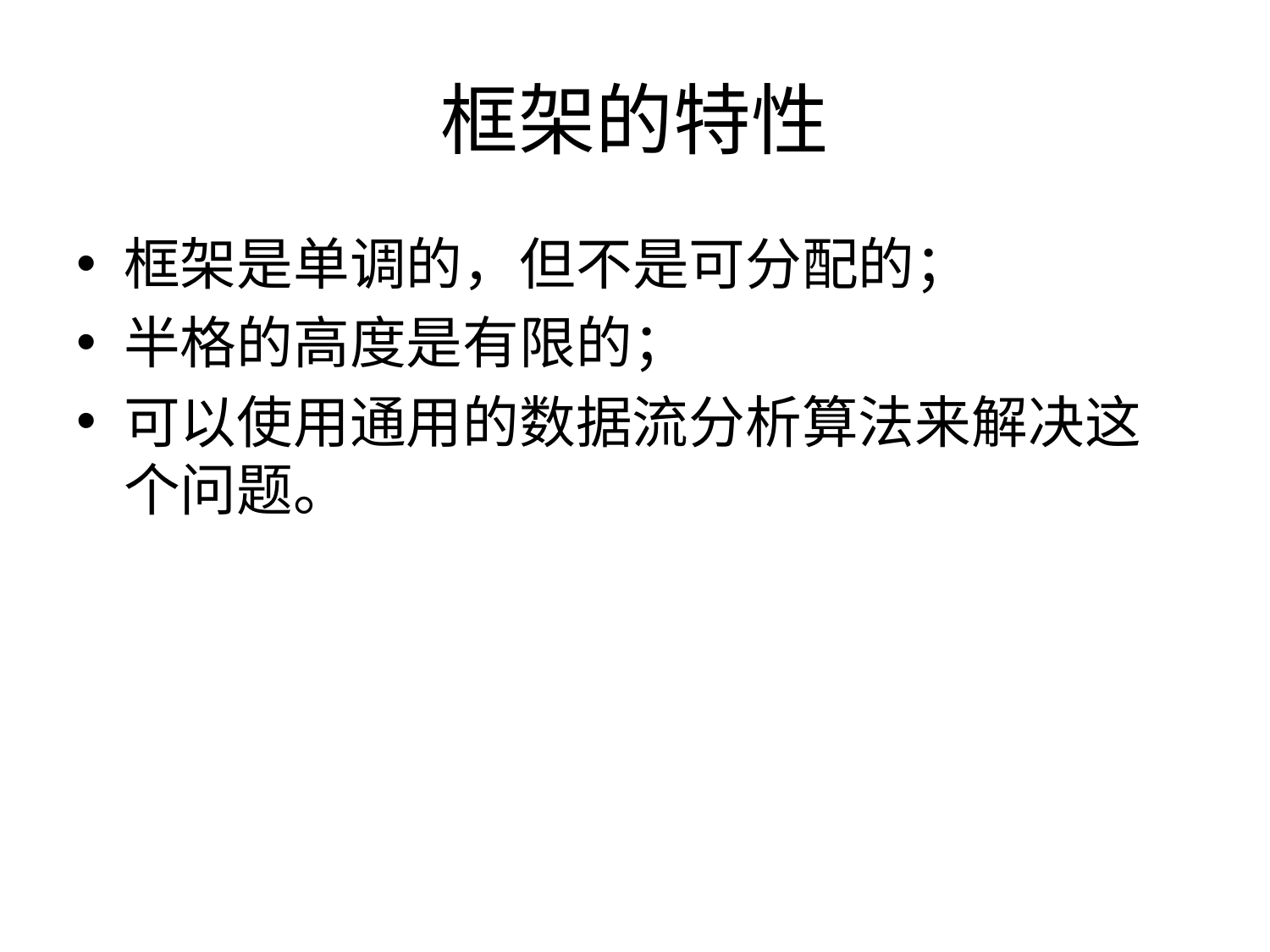

# 框架的特性
框架是单调的，但不是可分配的；
半格的高度是有限的；
可以使用通用的数据流分析算法来解决这个问题。